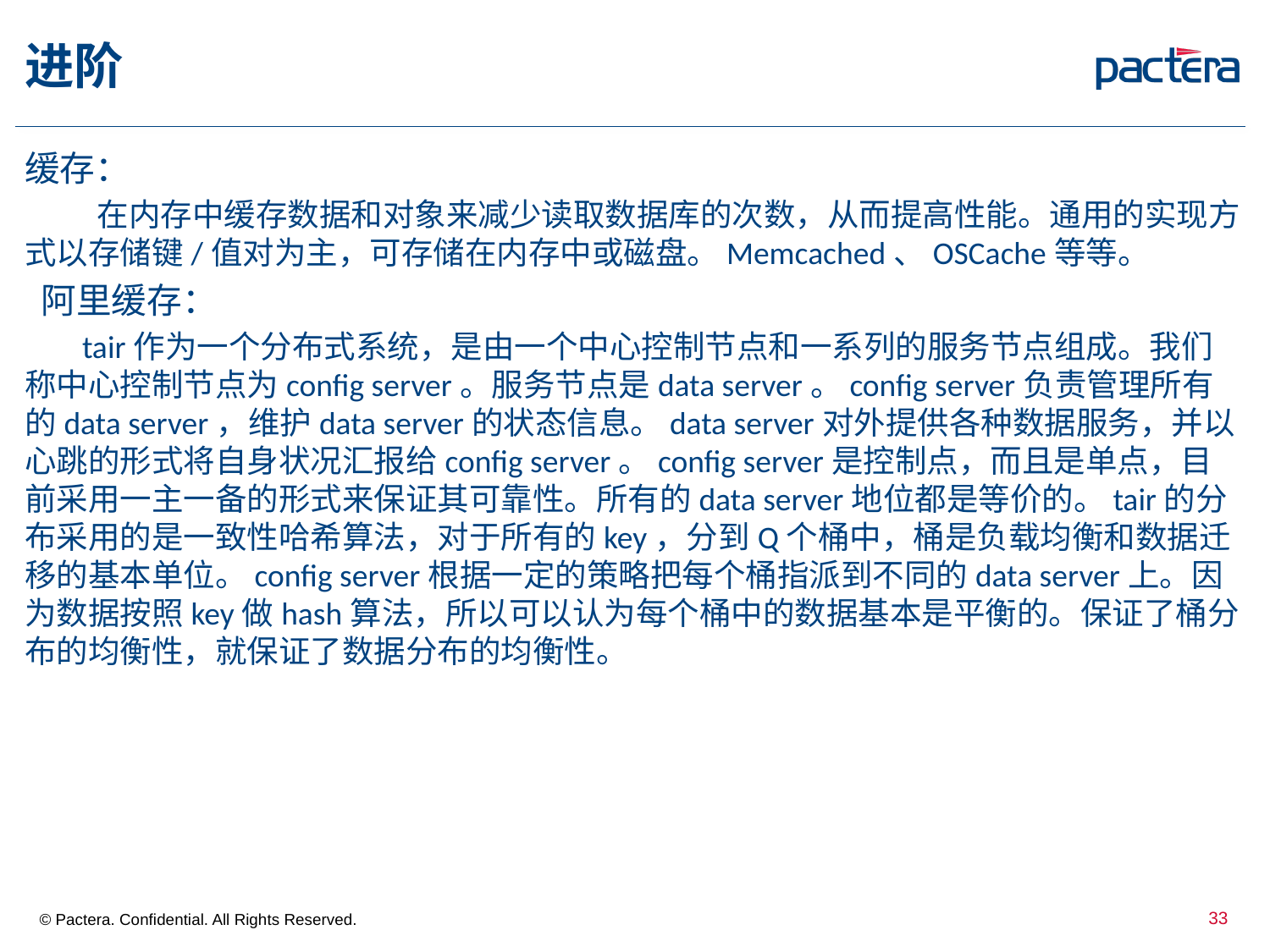

# 进阶
缓存：
         在内存中缓存数据和对象来减少读取数据库的次数，从而提高性能。通用的实现方式以存储键/值对为主，可存储在内存中或磁盘。Memcached、OSCache等等。
 阿里缓存：
        tair作为一个分布式系统，是由一个中心控制节点和一系列的服务节点组成。我们称中心控制节点为config server。服务节点是data server。config server负责管理所有的data server，维护data server的状态信息。data server对外提供各种数据服务，并以心跳的形式将自身状况汇报给config server。config server是控制点，而且是单点，目前采用一主一备的形式来保证其可靠性。所有的data server地位都是等价的。tair的分布采用的是一致性哈希算法，对于所有的key，分到Q个桶中，桶是负载均衡和数据迁移的基本单位。config server根据一定的策略把每个桶指派到不同的data server上。因为数据按照key做hash算法，所以可以认为每个桶中的数据基本是平衡的。保证了桶分布的均衡性，就保证了数据分布的均衡性。

33
© Pactera. Confidential. All Rights Reserved.